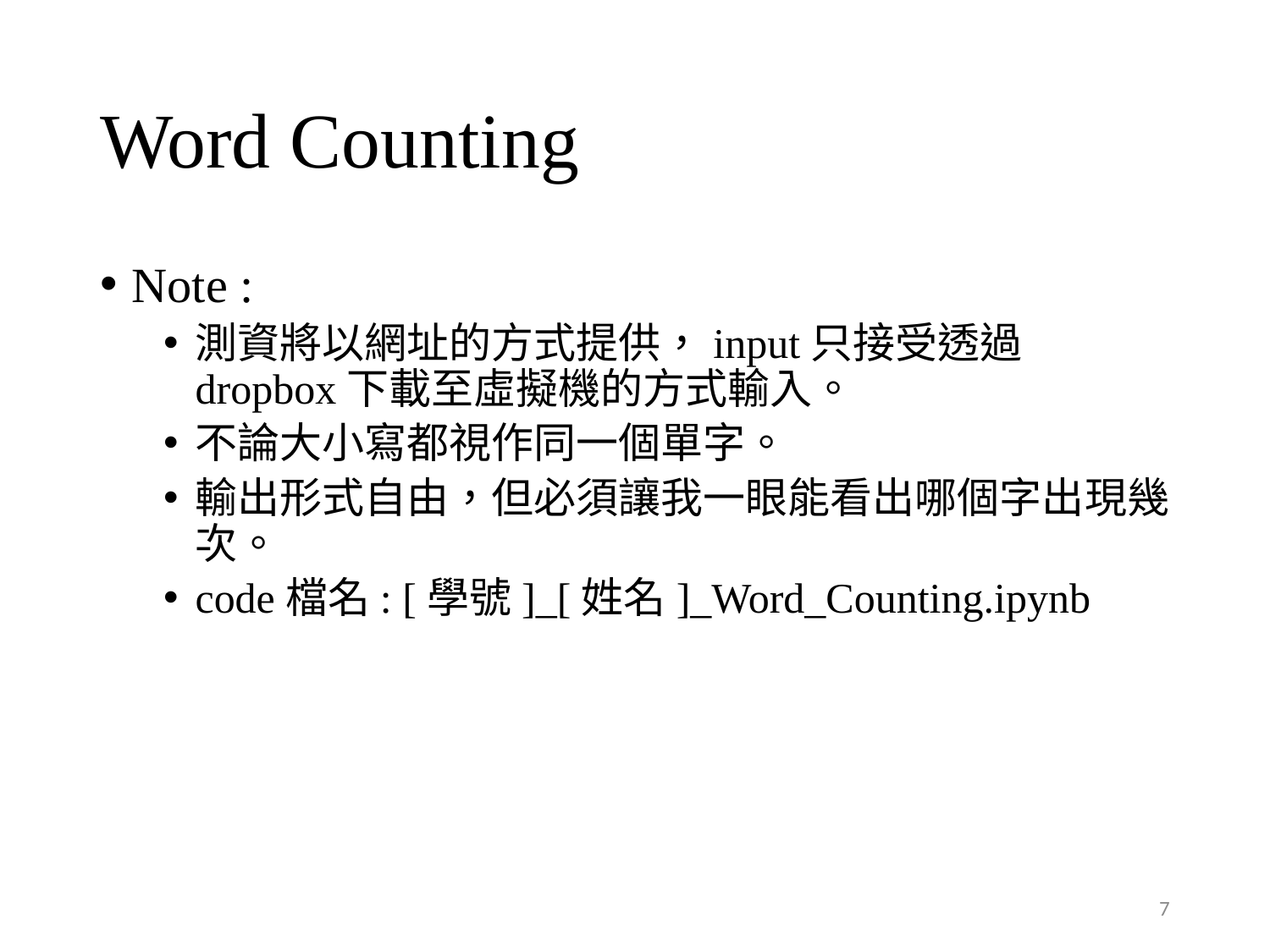

# Word Counting
Note :
測資將以網址的方式提供，input只接受透過dropbox下載至虛擬機的方式輸入。
不論大小寫都視作同一個單字。
輸出形式自由，但必須讓我一眼能看出哪個字出現幾次。
code檔名: [學號]_[姓名]_Word_Counting.ipynb

7